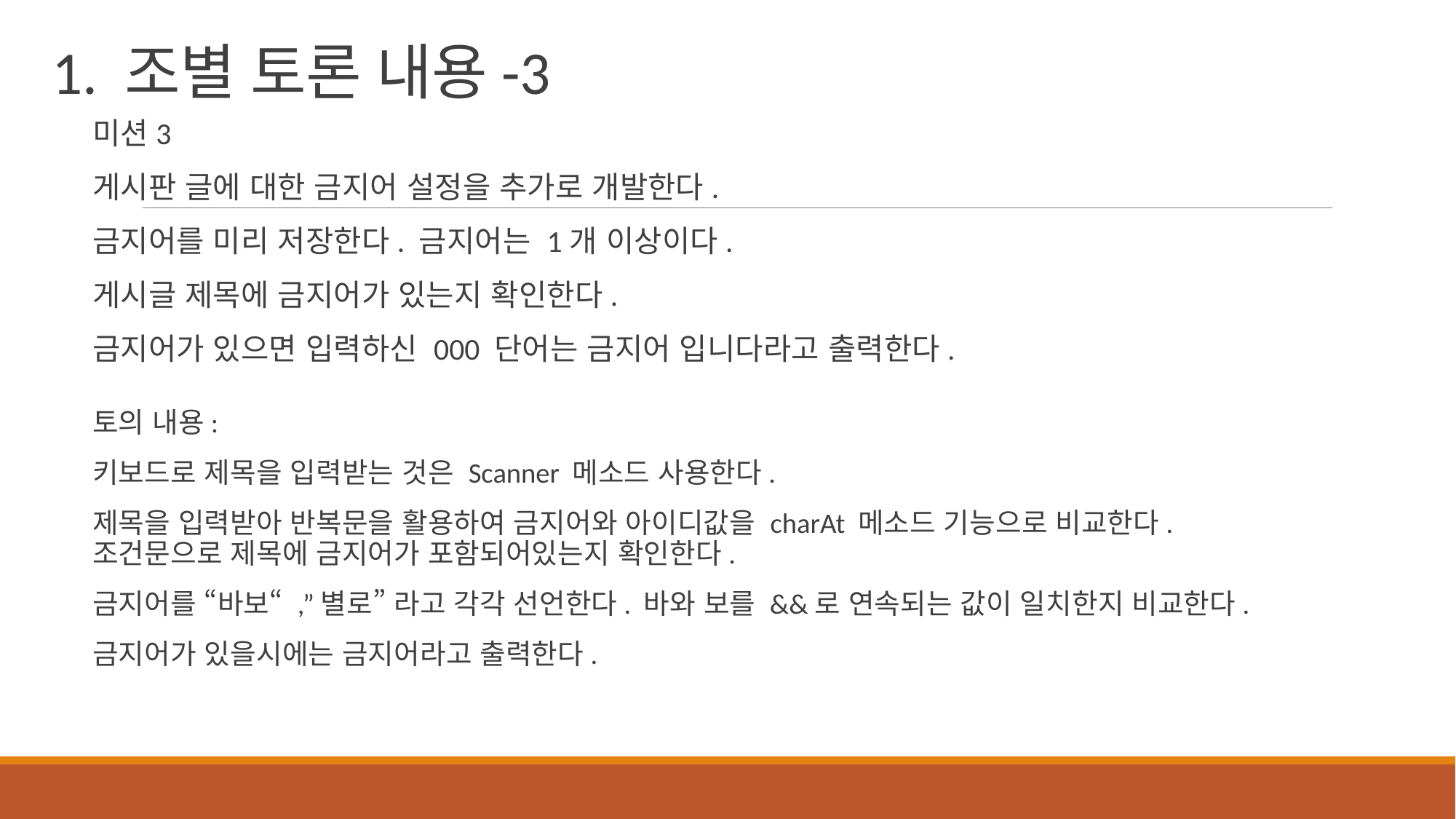

# 1. 조별 토론 내용-3
미션3
게시판 글에 대한 금지어 설정을 추가로 개발한다.
금지어를 미리 저장한다. 금지어는 1개 이상이다.
게시글 제목에 금지어가 있는지 확인한다.
금지어가 있으면 입력하신 000 단어는 금지어 입니다라고 출력한다.
토의 내용:
키보드로 제목을 입력받는 것은 Scanner 메소드 사용한다.
제목을 입력받아 반복문을 활용하여 금지어와 아이디값을 charAt 메소드 기능으로 비교한다. 조건문으로 제목에 금지어가 포함되어있는지 확인한다.
금지어를 “바보“ ,”별로” 라고 각각 선언한다. 바와 보를 &&로 연속되는 값이 일치한지 비교한다.
금지어가 있을시에는 금지어라고 출력한다.